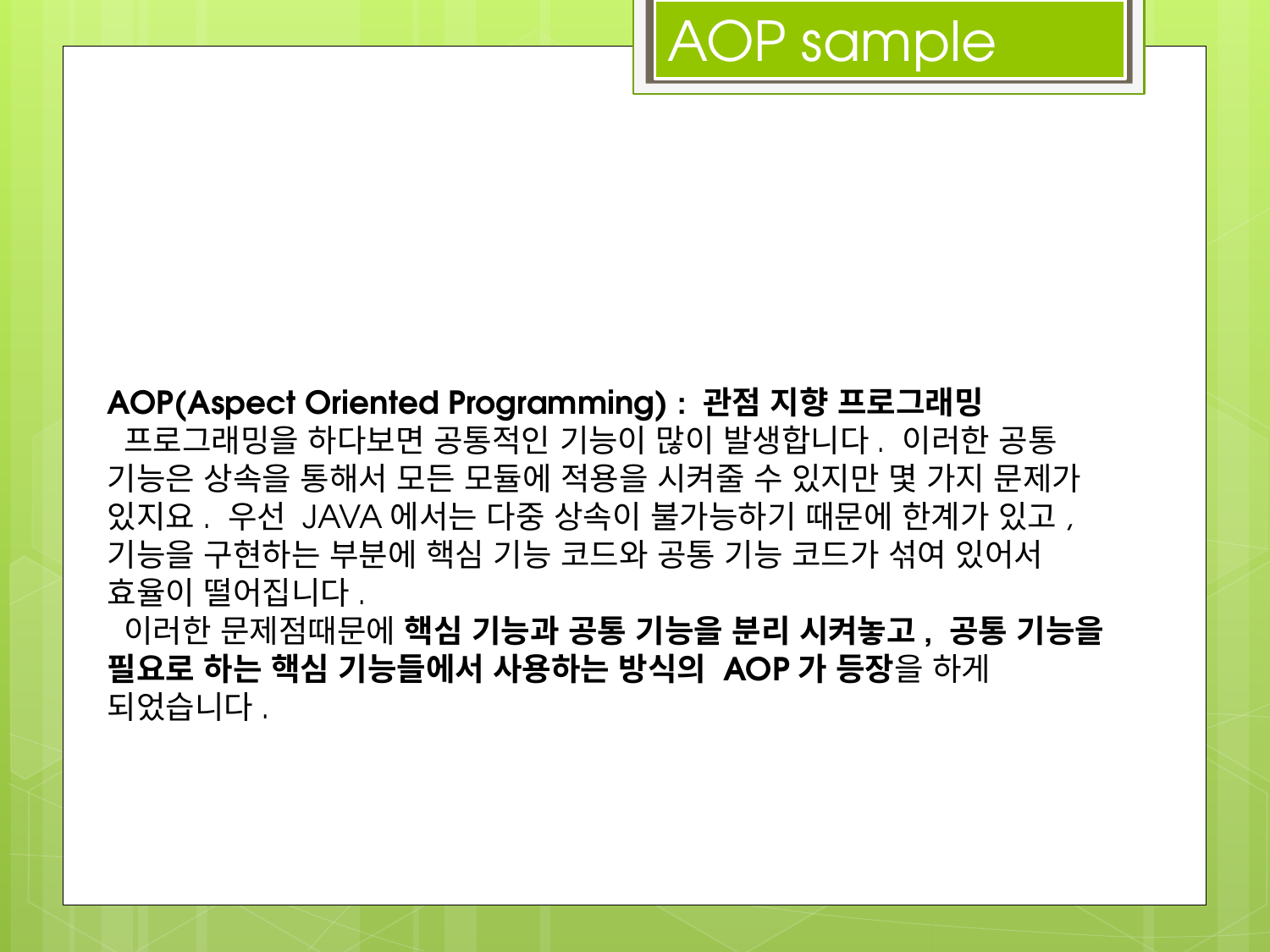

AOP sample
AOP(Aspect Oriented Programming) : 관점 지향 프로그래밍
 프로그래밍을 하다보면 공통적인 기능이 많이 발생합니다. 이러한 공통 기능은 상속을 통해서 모든 모듈에 적용을 시켜줄 수 있지만 몇 가지 문제가 있지요. 우선 JAVA에서는 다중 상속이 불가능하기 때문에 한계가 있고, 기능을 구현하는 부분에 핵심 기능 코드와 공통 기능 코드가 섞여 있어서 효율이 떨어집니다.
 이러한 문제점때문에 핵심 기능과 공통 기능을 분리 시켜놓고, 공통 기능을 필요로 하는 핵심 기능들에서 사용하는 방식의 AOP가 등장을 하게 되었습니다.